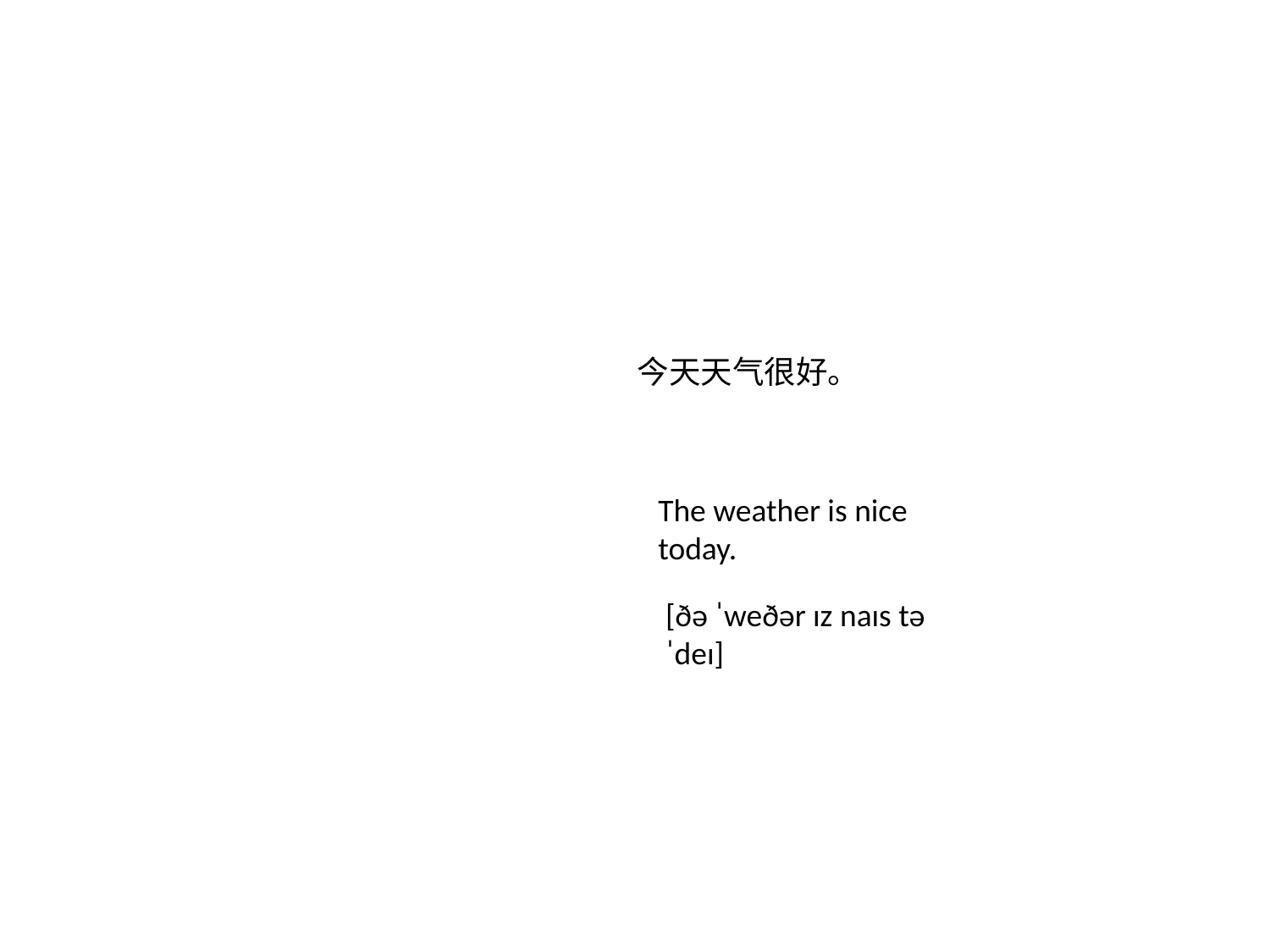

今天天气很好。
The weather is nice today.
[ðə ˈweðər ɪz naɪs təˈdeɪ]